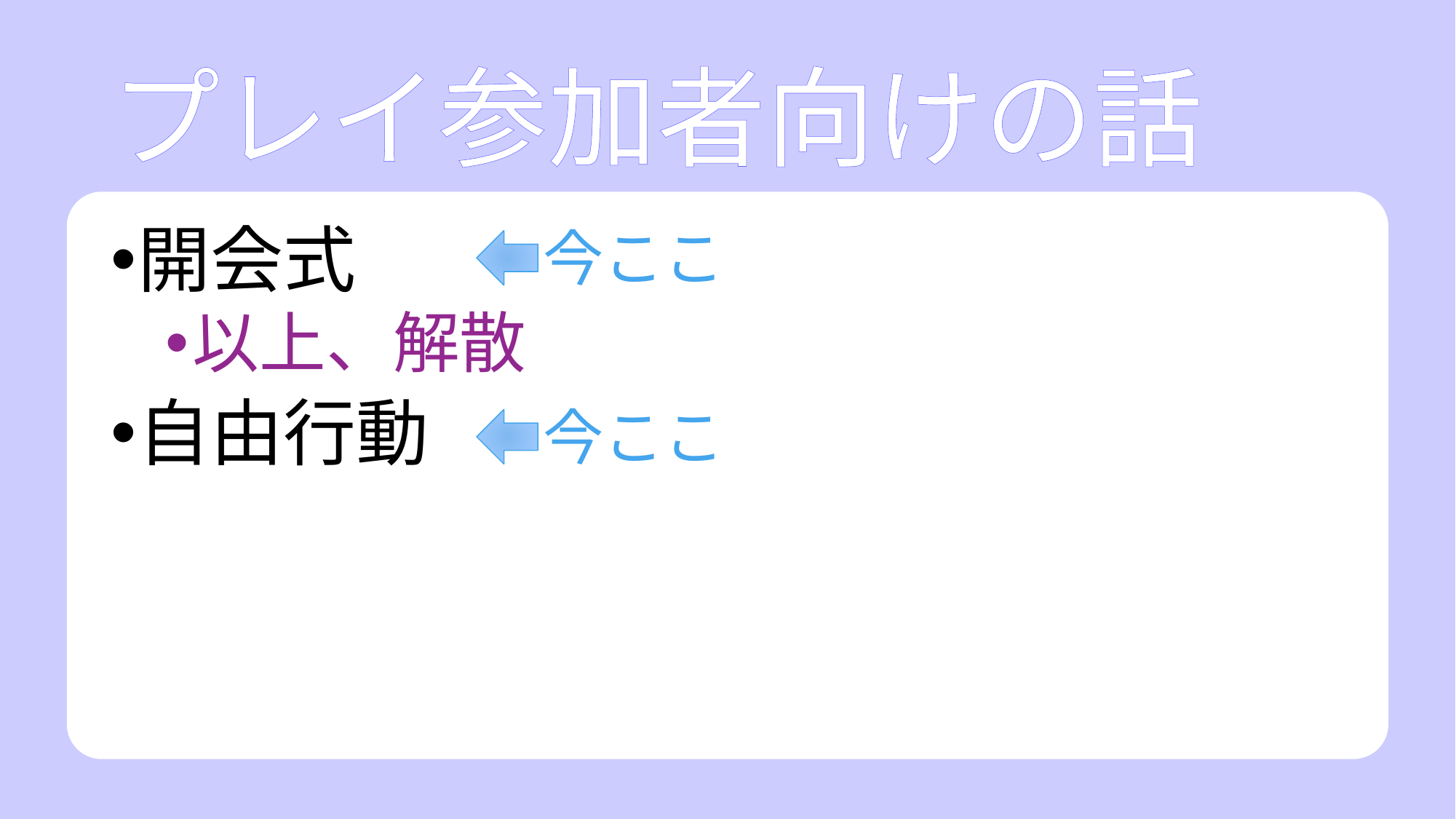

# プレイ参加者向けの話
今ここ
開会式
以上、解散
自由行動

今ここ